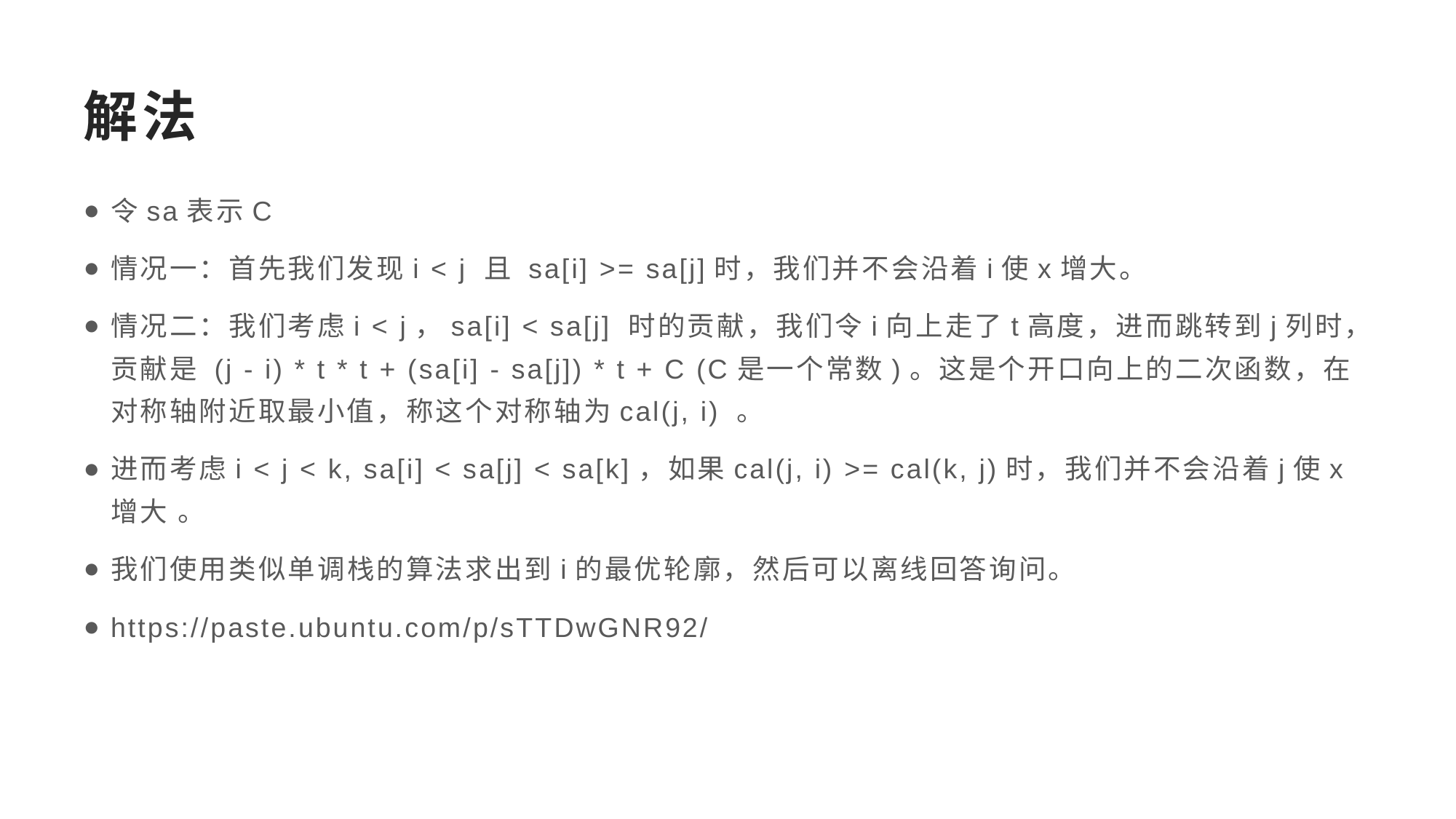

# 解法
令sa表示C
情况一：首先我们发现i < j 且 sa[i] >= sa[j]时，我们并不会沿着i使x增大。
情况二：我们考虑i < j，sa[i] < sa[j] 时的贡献，我们令i向上走了t高度，进而跳转到j列时，贡献是 (j - i) * t * t + (sa[i] - sa[j]) * t + C (C是一个常数)。这是个开口向上的二次函数，在对称轴附近取最小值，称这个对称轴为cal(j, i) 。
进而考虑i < j < k, sa[i] < sa[j] < sa[k]，如果cal(j, i) >= cal(k, j)时，我们并不会沿着j使x增大 。
我们使用类似单调栈的算法求出到i的最优轮廓，然后可以离线回答询问。
https://paste.ubuntu.com/p/sTTDwGNR92/